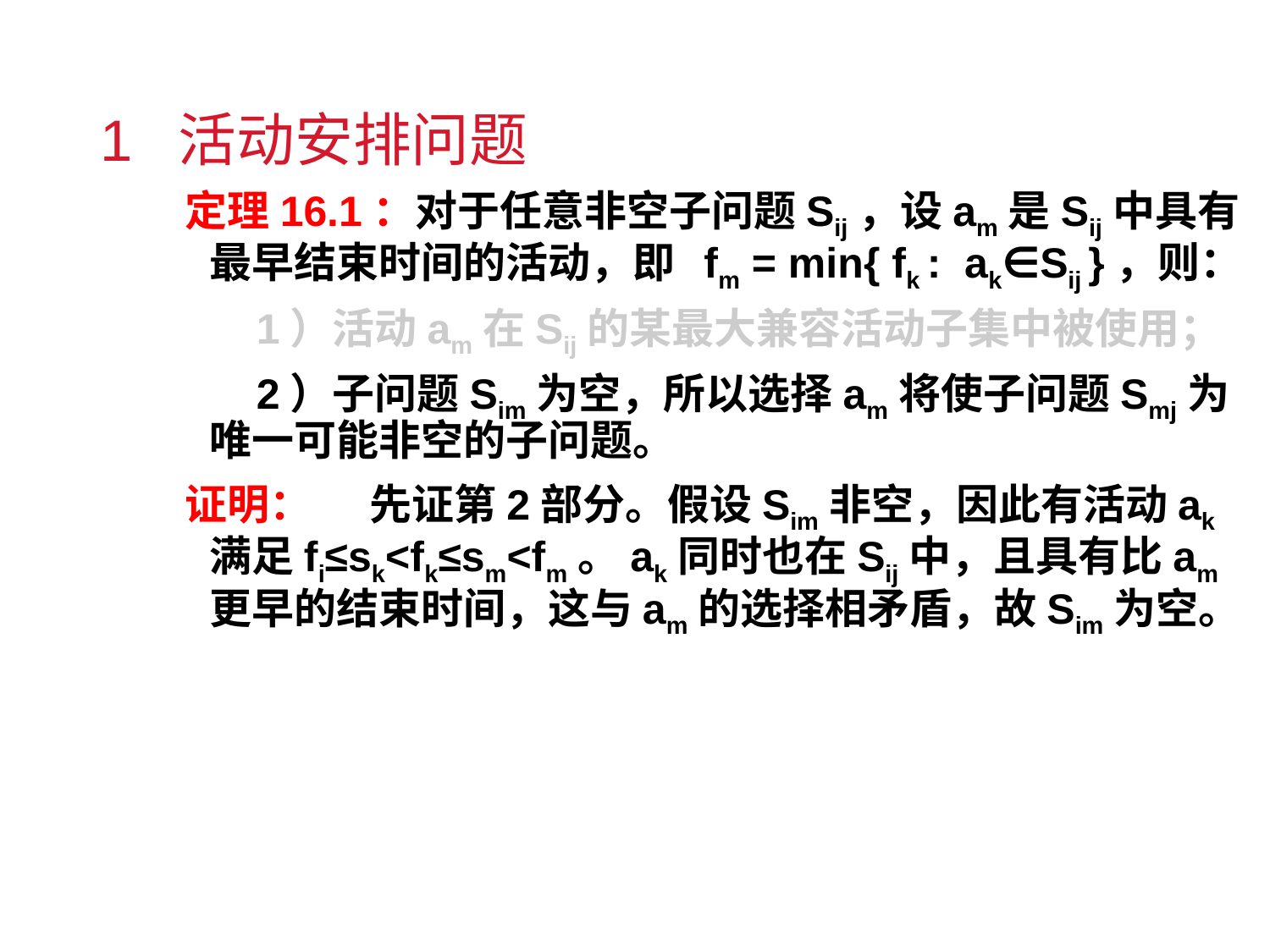

# 1  活动安排问题
定理16.1：对于任意非空子问题Sij，设am是Sij中具有最早结束时间的活动，即  fm = min{ fk :  ak∈Sij }，则：
      1）活动am在Sij的某最大兼容活动子集中被使用；
      2）子问题Sim为空，所以选择am将使子问题Smj为唯一可能非空的子问题。
证明：      先证第2部分。假设Sim非空，因此有活动ak满足fi≤sk<fk≤sm<fm。ak同时也在Sij中，且具有比am更早的结束时间，这与am的选择相矛盾，故Sim为空。